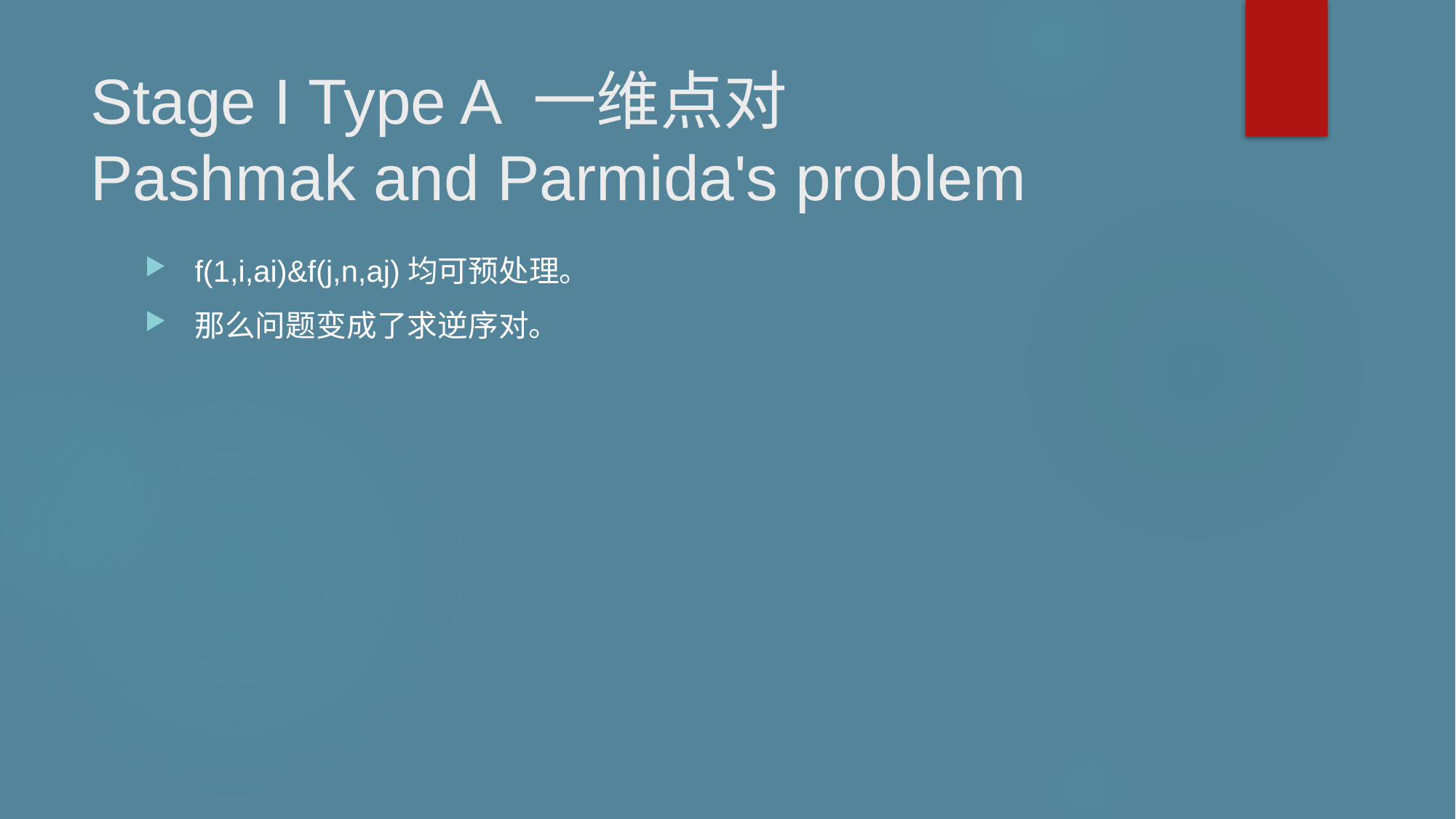

# Stage I Type A 一维点对 Pashmak and Parmida's problem
f(1,i,ai)&f(j,n,aj)均可预处理。
那么问题变成了求逆序对。